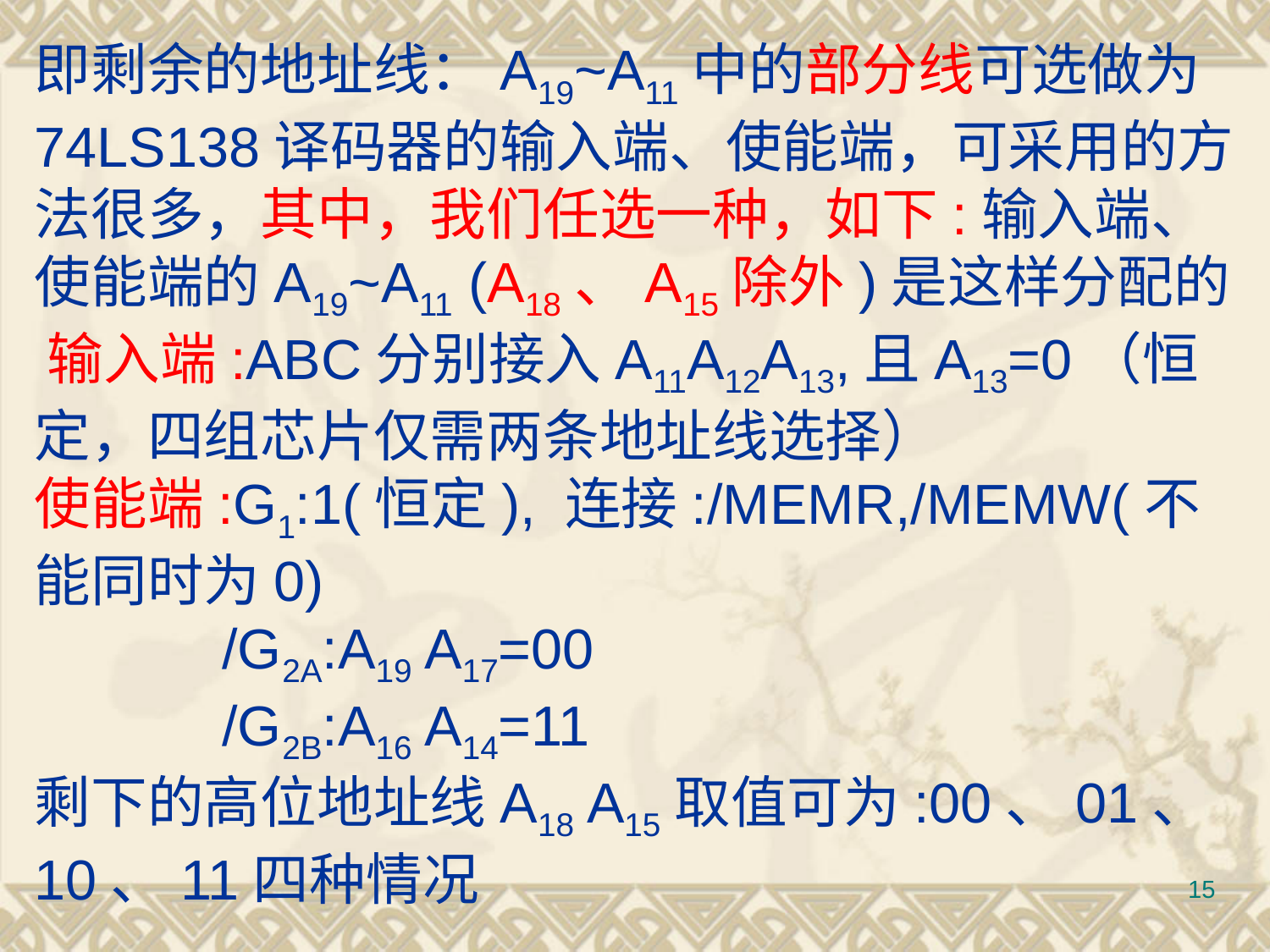

# 即剩余的地址线：A19~A11中的部分线可选做为74LS138译码器的输入端、使能端，可采用的方法很多，其中，我们任选一种，如下:输入端、使能端的A19~A11 (A18、A15除外)是这样分配的 输入端:ABC分别接入A11A12A13,且A13=0（恒定，四组芯片仅需两条地址线选择） 使能端:G1:1(恒定), 连接:/MEMR,/MEMW(不能同时为0) /G2A:A19 A17=00 /G2B:A16 A14=11 剩下的高位地址线A18 A15取值可为:00、01、10、11四种情况
15